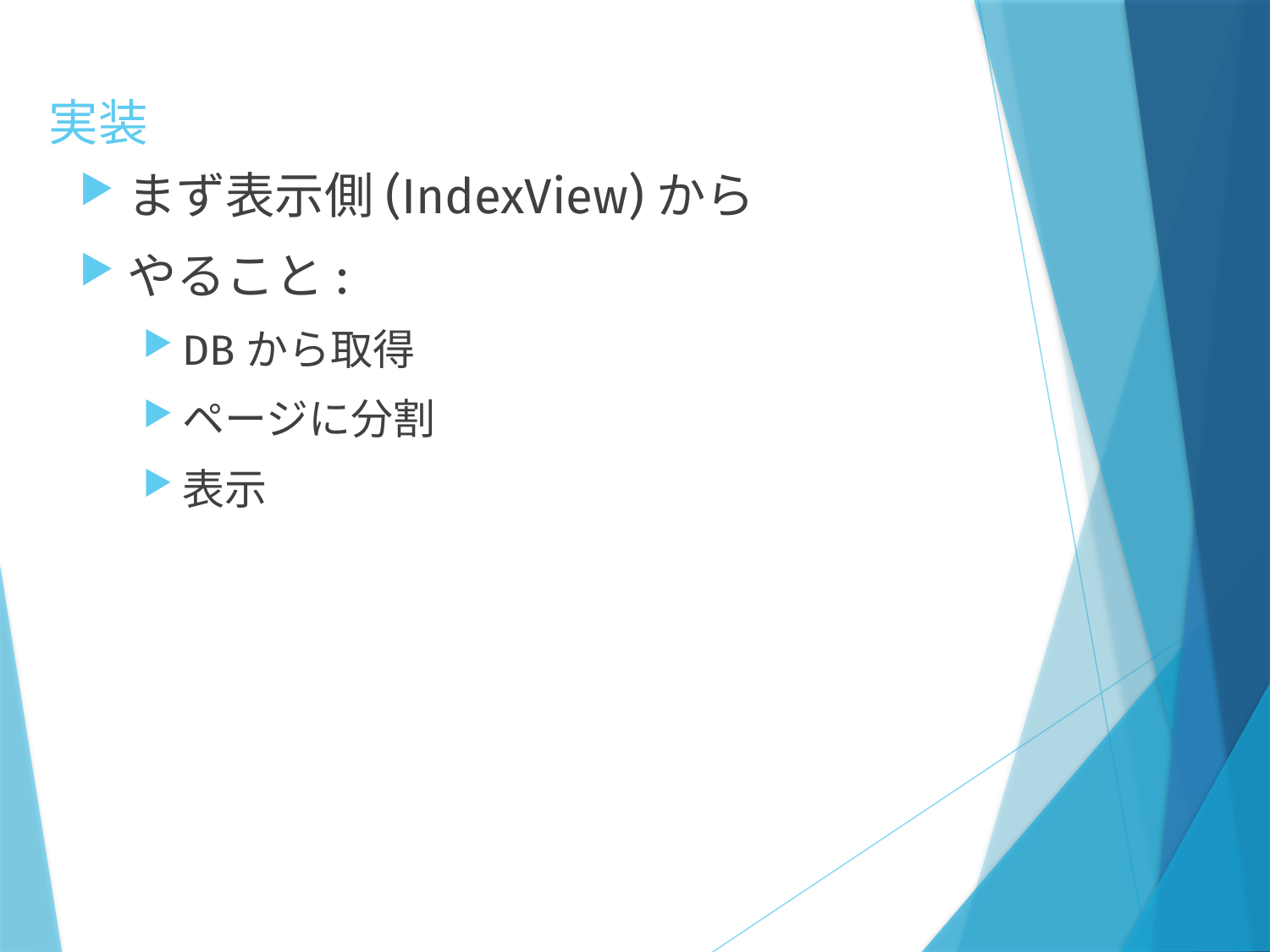

# 実装
まず表示側(IndexView)から
やること:
DBから取得
ページに分割
表示